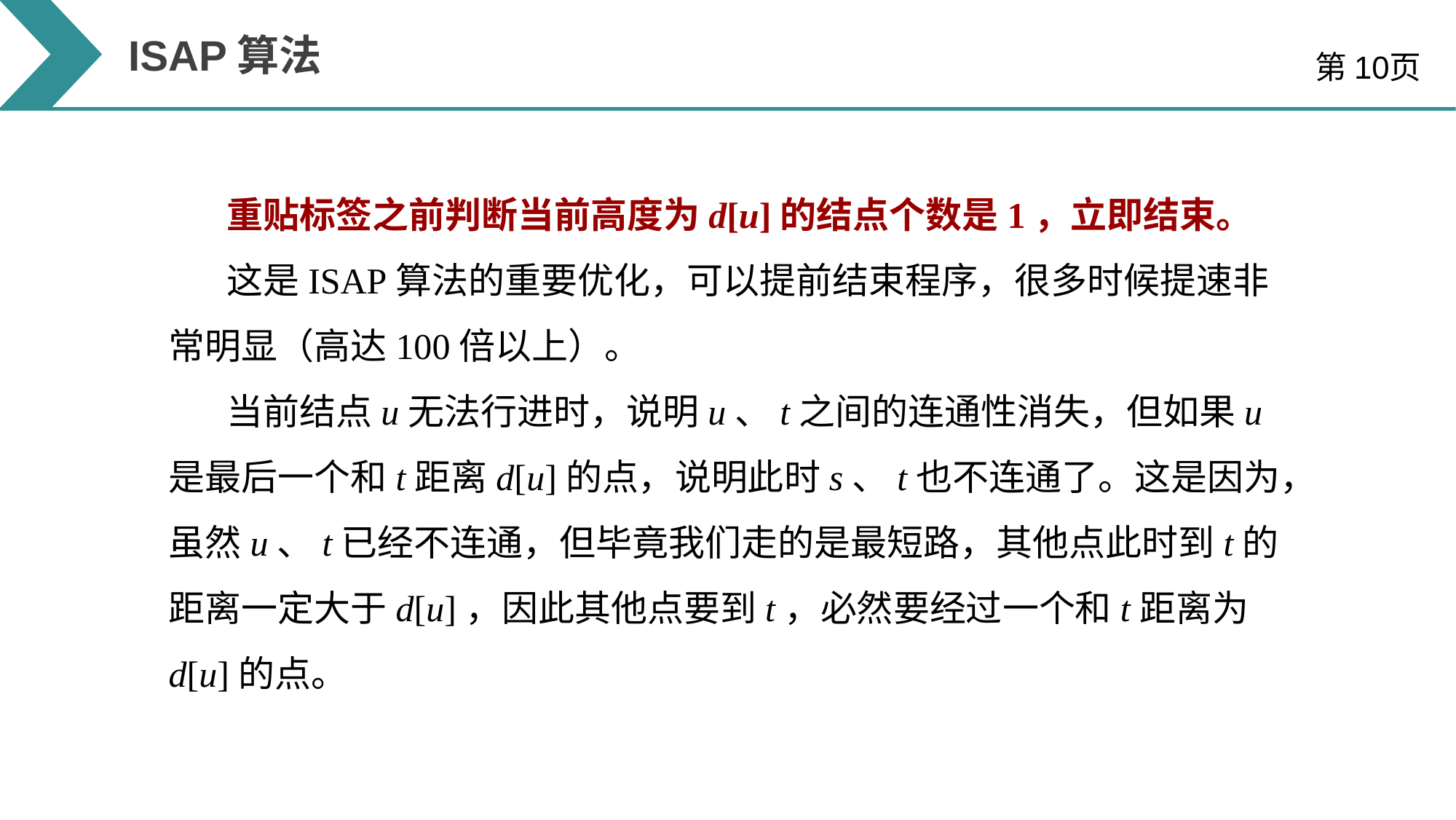

ISAP算法
第10页
重贴标签之前判断当前高度为d[u]的结点个数是1，立即结束。
这是ISAP算法的重要优化，可以提前结束程序，很多时候提速非常明显（高达100倍以上）。
当前结点u无法行进时，说明u、t之间的连通性消失，但如果u是最后一个和t距离d[u]的点，说明此时s、t也不连通了。这是因为，虽然u、t已经不连通，但毕竟我们走的是最短路，其他点此时到t的距离一定大于d[u]，因此其他点要到t，必然要经过一个和t距离为d[u]的点。